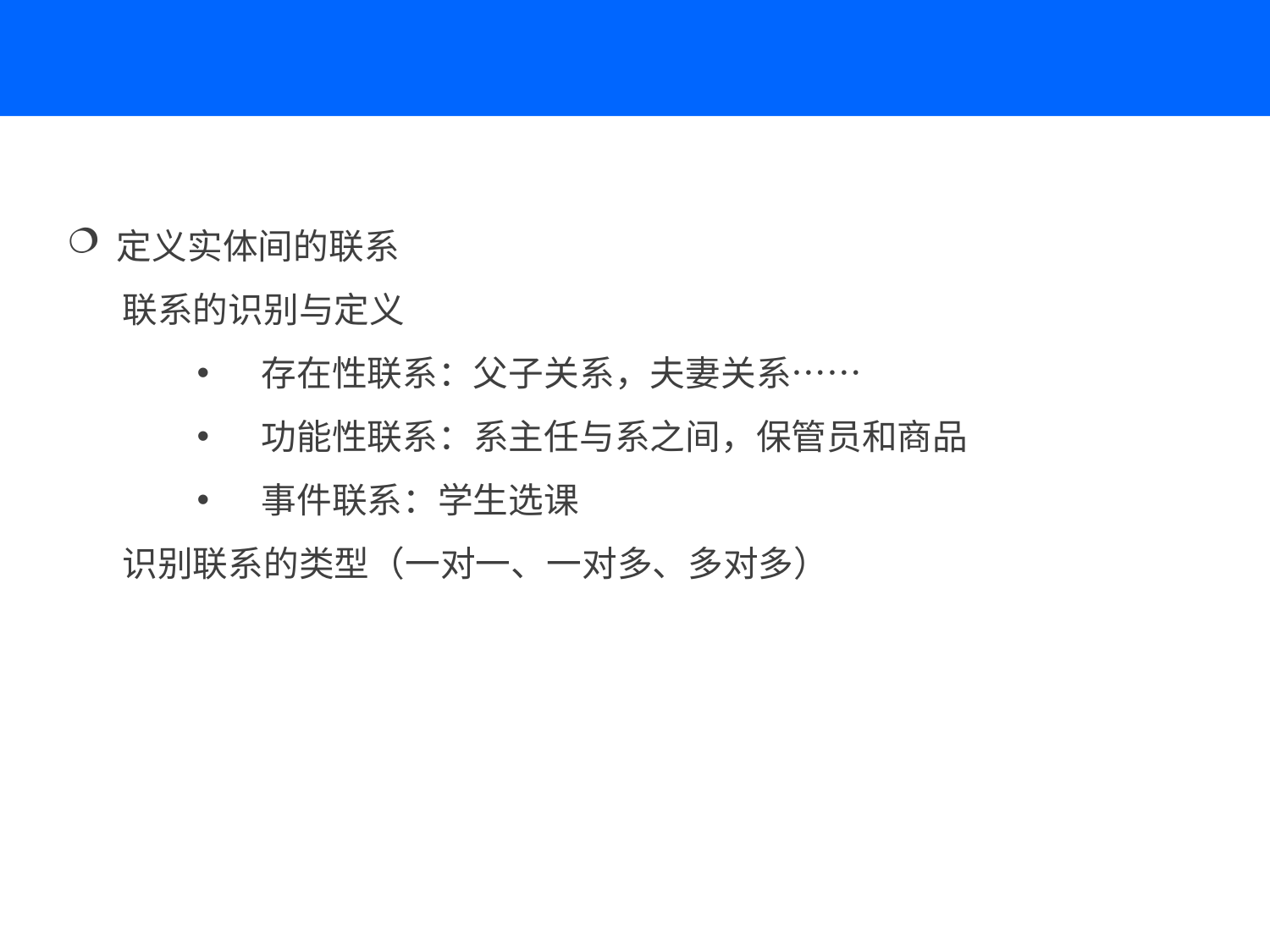

#
 定义实体间的联系
      联系的识别与定义
存在性联系：父子关系，夫妻关系……
功能性联系：系主任与系之间，保管员和商品
事件联系：学生选课
      识别联系的类型（一对一、一对多、多对多）